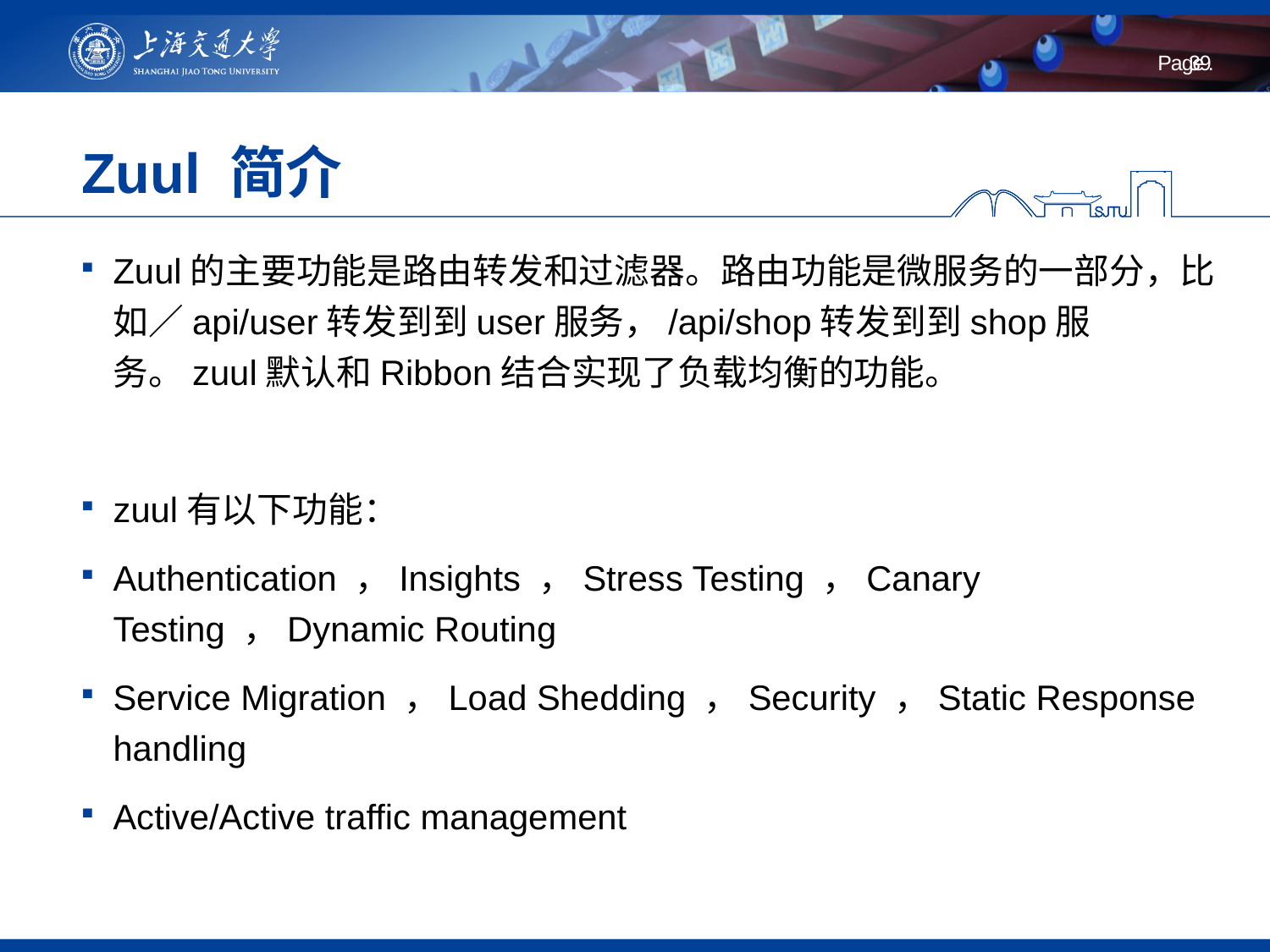

# Zuul 简介
Zuul的主要功能是路由转发和过滤器。路由功能是微服务的一部分，比如／api/user转发到到user服务，/api/shop转发到到shop服务。zuul默认和Ribbon结合实现了负载均衡的功能。

zuul有以下功能：
Authentication ，Insights ，Stress Testing ，Canary Testing ，Dynamic Routing
Service Migration ，Load Shedding ，Security ，Static Response handling
Active/Active traffic management